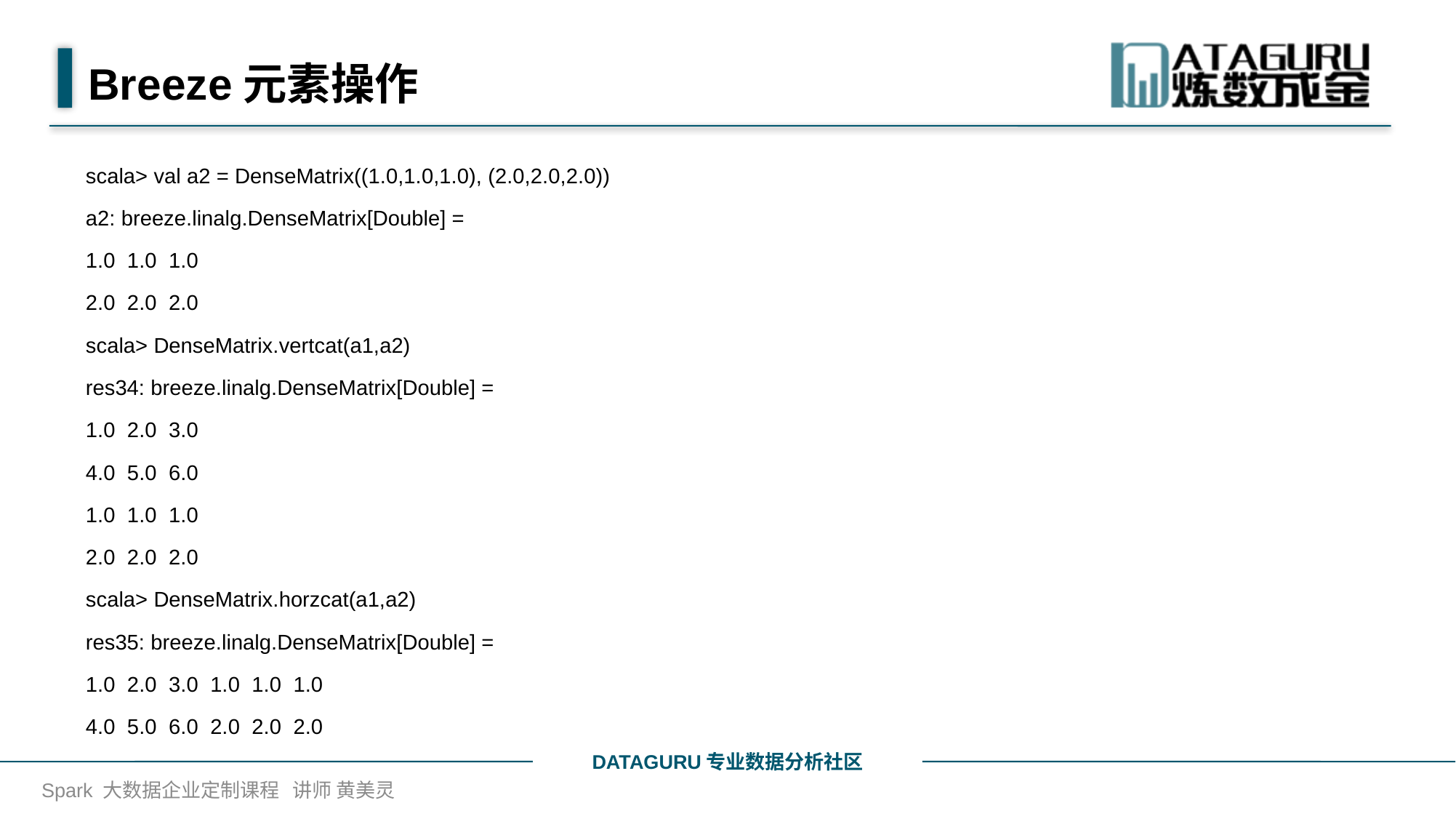

# Breeze元素操作
scala> val a2 = DenseMatrix((1.0,1.0,1.0), (2.0,2.0,2.0))
a2: breeze.linalg.DenseMatrix[Double] =
1.0  1.0  1.0
2.0  2.0  2.0
scala> DenseMatrix.vertcat(a1,a2)
res34: breeze.linalg.DenseMatrix[Double] =
1.0  2.0  3.0
4.0  5.0  6.0
1.0  1.0  1.0
2.0  2.0  2.0
scala> DenseMatrix.horzcat(a1,a2)
res35: breeze.linalg.DenseMatrix[Double] =
1.0  2.0  3.0  1.0  1.0  1.0
4.0  5.0  6.0  2.0  2.0  2.0